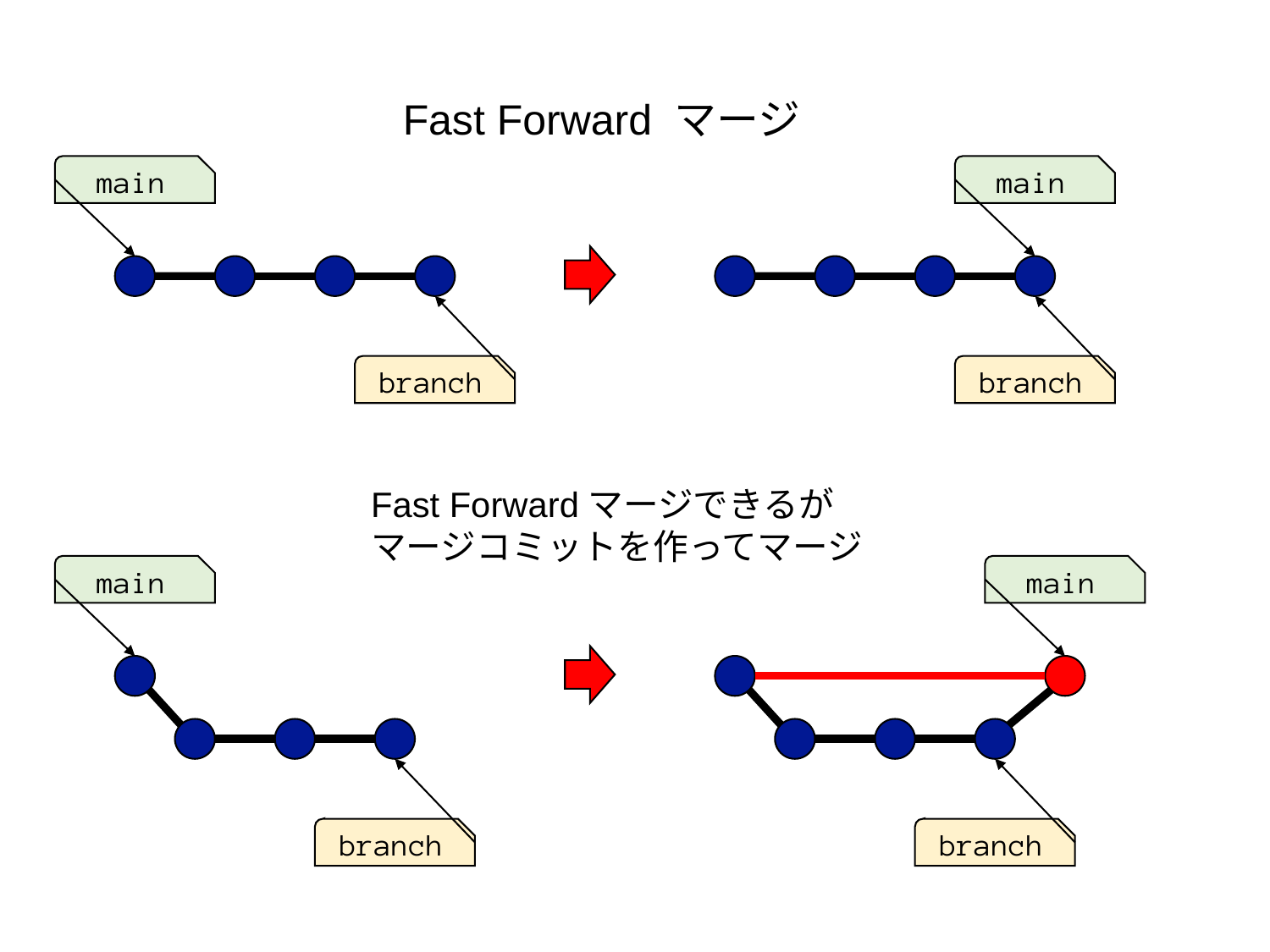

Fast Forward マージ
main
main

branch
branch
Fast Forwardマージできるが
マージコミットを作ってマージ
main
main

branch
branch